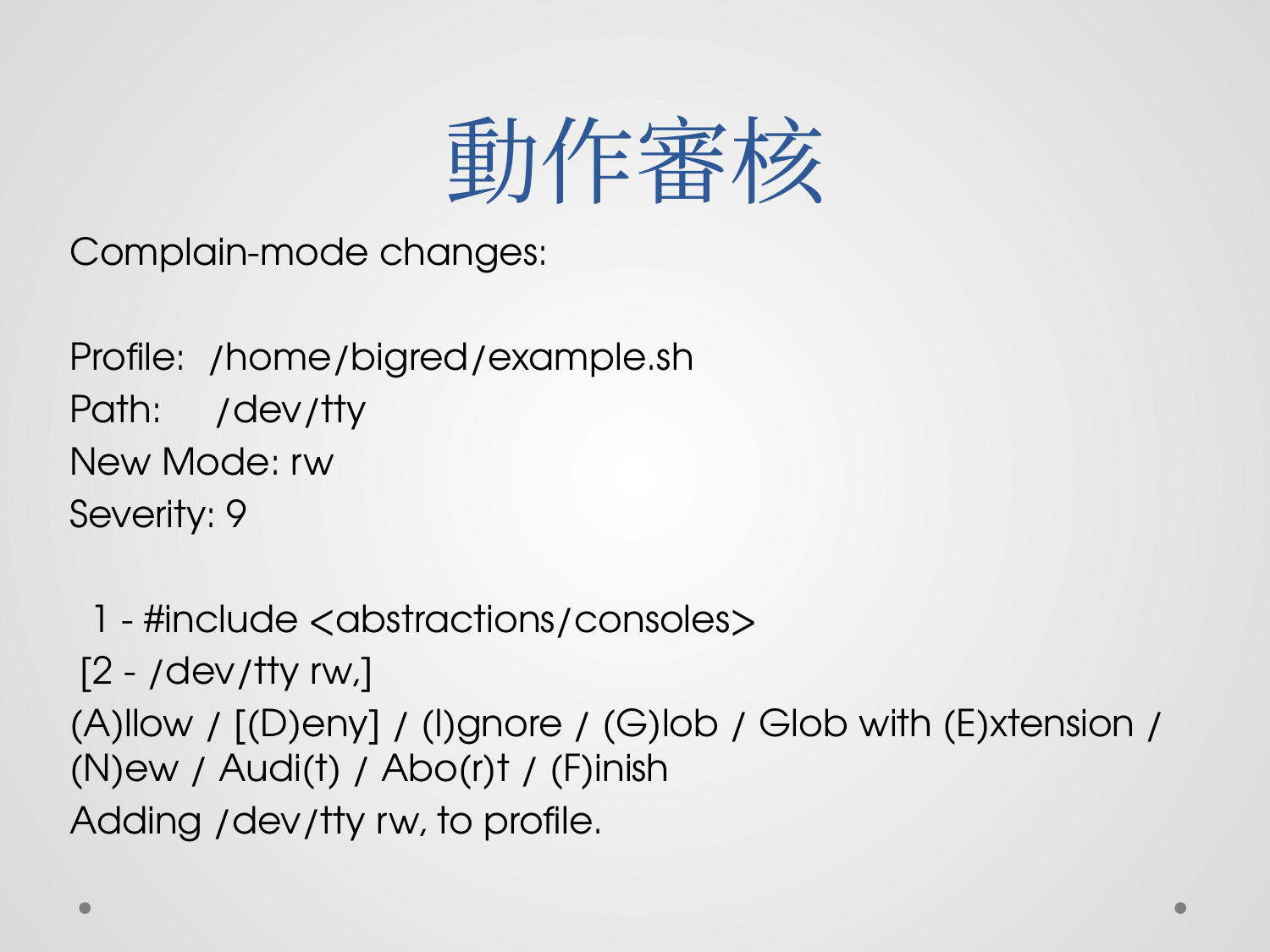

# 動作審核
Complain-mode changes:

Profile:  /home/bigred/example.sh
Path:     /dev/tty
New Mode: rw
Severity: 9

  1 - #include <abstractions/consoles>
 [2 - /dev/tty rw,]
(A)llow / [(D)eny] / (I)gnore / (G)lob / Glob with (E)xtension / (N)ew / Audi(t) / Abo(r)t / (F)inish
Adding /dev/tty rw, to profile.